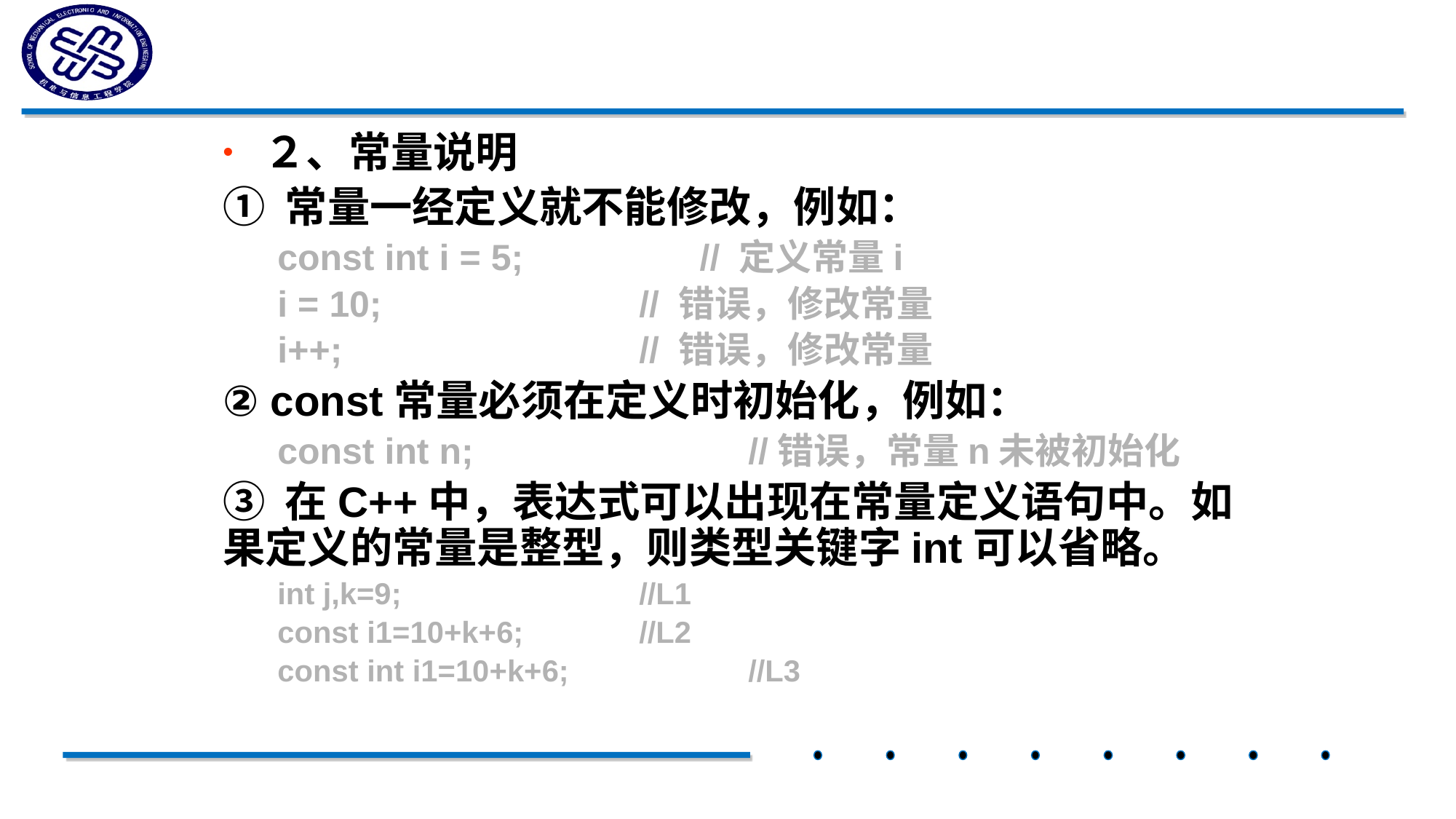

#
２、常量说明
① 常量一经定义就不能修改，例如：
const int i = 5;            　// 定义常量i
i = 10;                      	// 错误，修改常量
i++;                        	// 错误，修改常量
② const常量必须在定义时初始化，例如：
const int n;                  	//错误，常量n未被初始化
③ 在C++中，表达式可以出现在常量定义语句中。如果定义的常量是整型，则类型关键字int可以省略。
int j,k=9;                    	//L1
const i1=10+k+6;             	//L2
const int i1=10+k+6;           	//L3